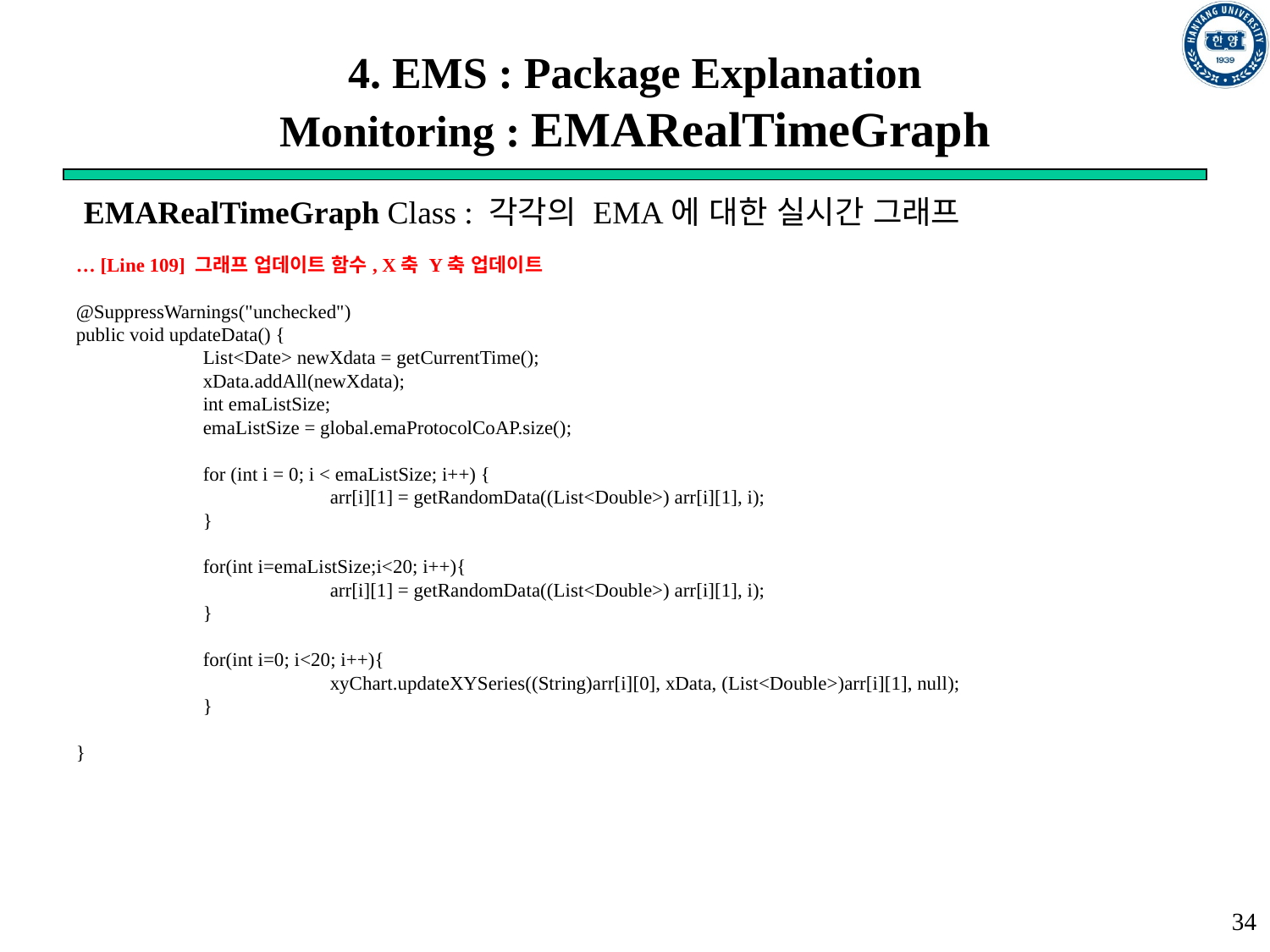

# 4. EMS : Package Explanation Monitoring : EMARealTimeGraph
EMARealTimeGraph Class : 각각의 EMA에 대한 실시간 그래프
… [Line 109] 그래프 업데이트 함수, X축 Y축 업데이트

@SuppressWarnings("unchecked")
public void updateData() {
	List<Date> newXdata = getCurrentTime();
	xData.addAll(newXdata);
	int emaListSize;
	emaListSize = global.emaProtocolCoAP.size();

	for (int i = 0; i < emaListSize; i++) {
		arr[i][1] = getRandomData((List<Double>) arr[i][1], i);
	}

	for(int i=emaListSize;i<20; i++){
		arr[i][1] = getRandomData((List<Double>) arr[i][1], i);
	}

	for(int i=0; i<20; i++){
		xyChart.updateXYSeries((String)arr[i][0], xData, (List<Double>)arr[i][1], null);
	}

}
34